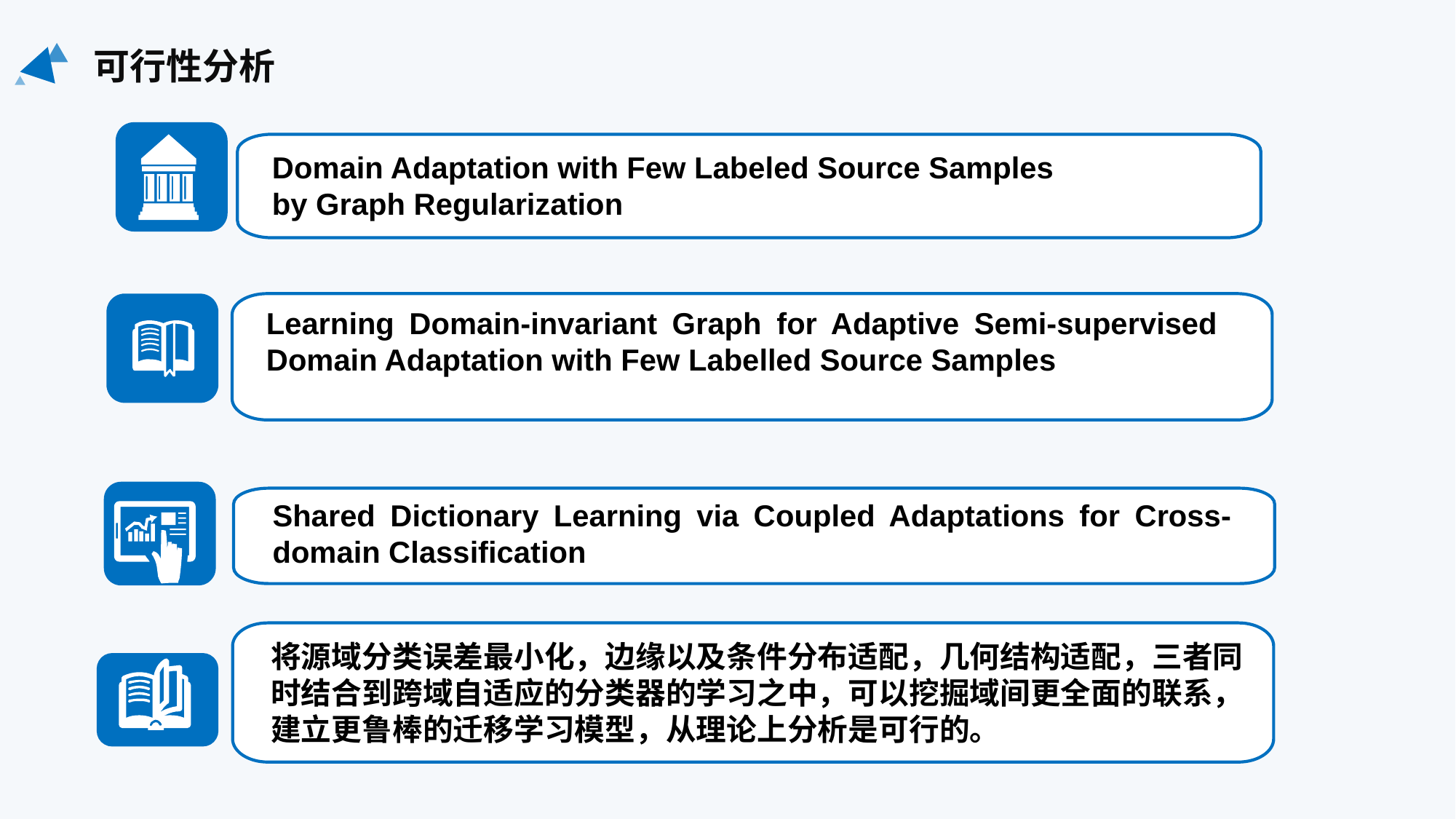

可行性分析

Domain Adaptation with Few Labeled Source Samples
by Graph Regularization

Learning Domain-invariant Graph for Adaptive Semi-supervised Domain Adaptation with Few Labelled Source Samples

Shared Dictionary Learning via Coupled Adaptations for Cross-domain Classification

将源域分类误差最小化，边缘以及条件分布适配，几何结构适配，三者同时结合到跨域自适应的分类器的学习之中，可以挖掘域间更全面的联系，建立更鲁棒的迁移学习模型，从理论上分析是可行的。